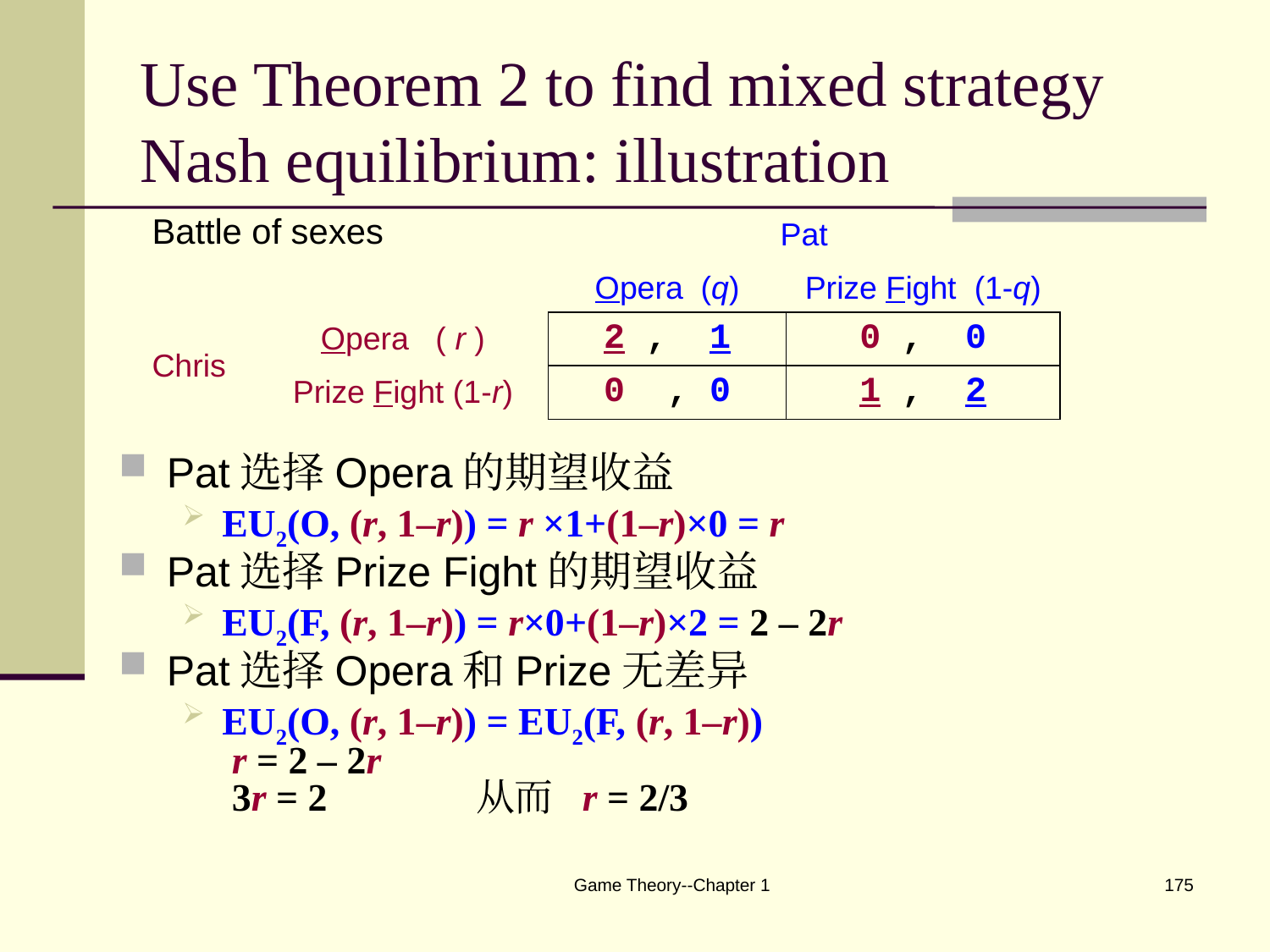

# Use Theorem 2 to find mixed strategy Nash equilibrium: illustration
| Battle of sexes |  | Pat |  |
| --- | --- | --- | --- |
|  |  | Opera (q) | Prize Fight (1-q) |
| Chris | Opera ( r ) | 2 , 1 | 0 , 0 |
|  | Prize Fight (1-r) | 0 , 0 | 1 , 2 |
Pat选择Opera的期望收益
EU2(O, (r, 1–r)) = r ×1+(1–r)×0 = r
Pat选择Prize Fight的期望收益
EU2(F, (r, 1–r)) = r×0+(1–r)×2 = 2 – 2r
Pat选择Opera和Prize无差异
EU2(O, (r, 1–r)) = EU2(F, (r, 1–r))
 r = 2 – 2r
 3r = 2 		从而  r = 2/3
Game Theory--Chapter 1
175